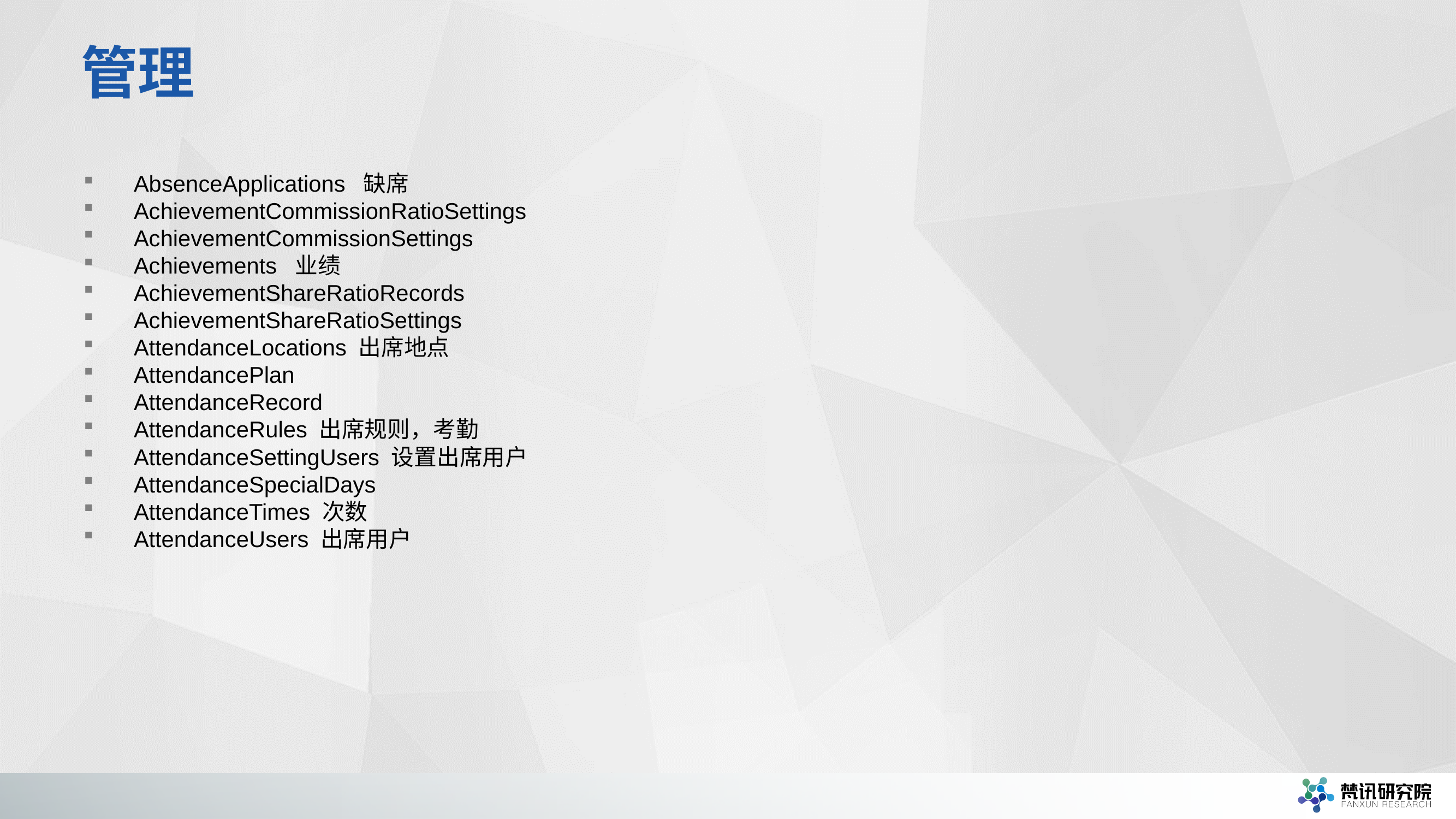

# 管理
AbsenceApplications  缺席
AchievementCommissionRatioSettings
AchievementCommissionSettings
Achievements  业绩
AchievementShareRatioRecords
AchievementShareRatioSettings
AttendanceLocations 出席地点
AttendancePlan
AttendanceRecord
AttendanceRules 出席规则，考勤
AttendanceSettingUsers 设置出席用户
AttendanceSpecialDays
AttendanceTimes 次数
AttendanceUsers 出席用户